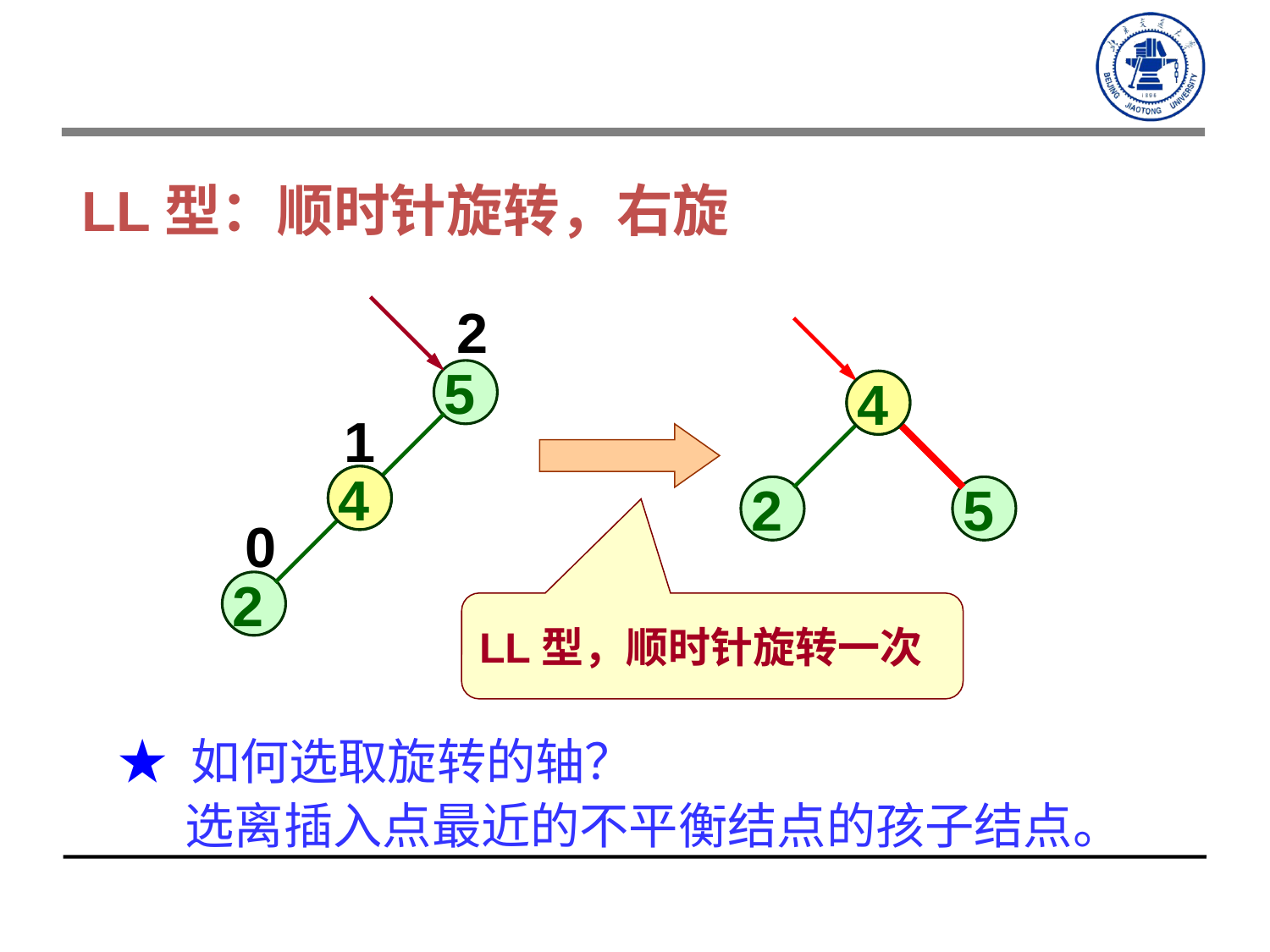

LL型：顺时针旋转，右旋
2

5
4
4
1

4
4
2
5
0

2
LL型，顺时针旋转一次
★ 如何选取旋转的轴？
     选离插入点最近的不平衡结点的孩子结点。